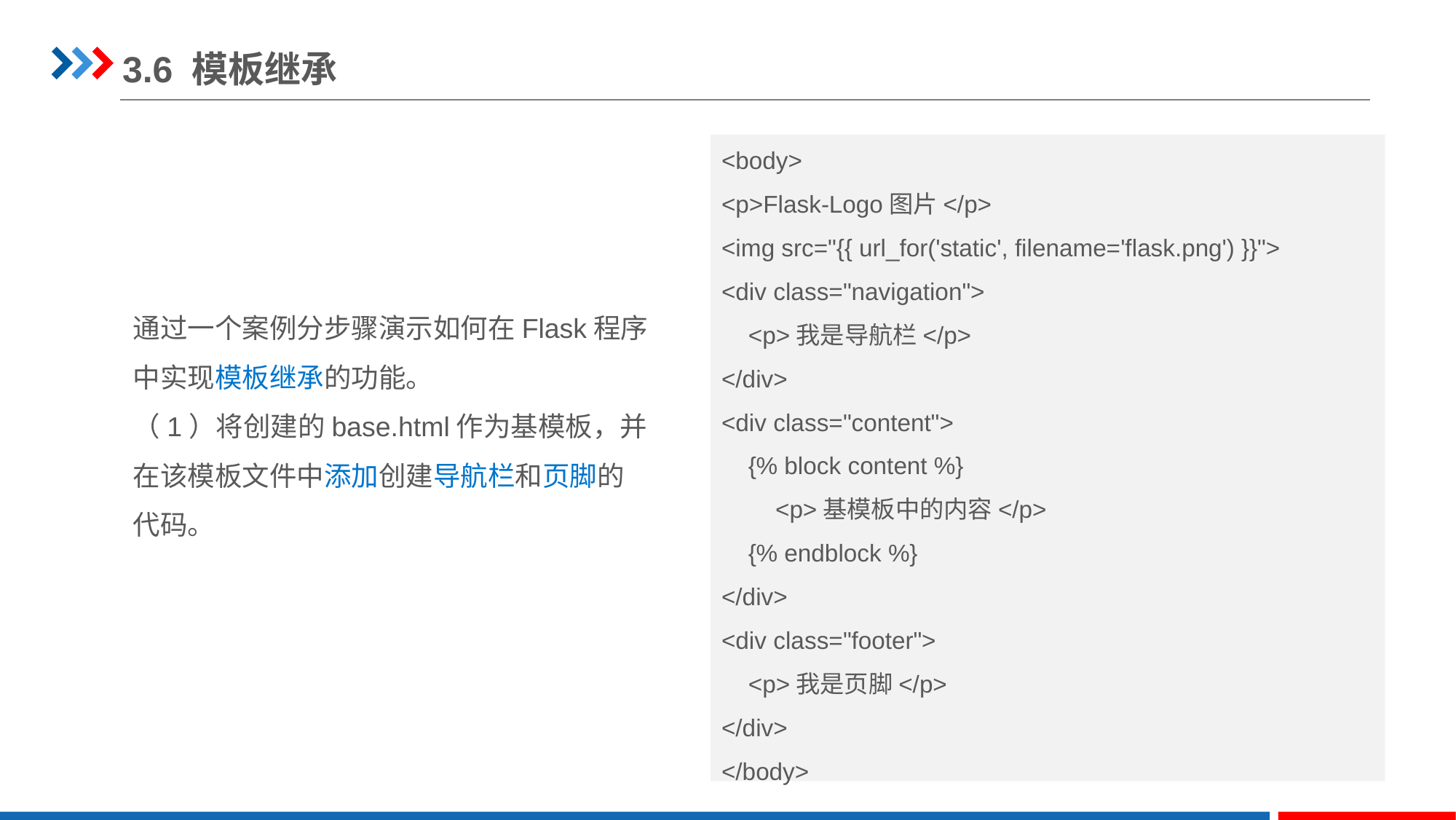

3.6 模板继承
<body>
<p>Flask-Logo图片</p>
<img src="{{ url_for('static', filename='flask.png') }}">
<div class="navigation">
    <p>我是导航栏</p>
</div>
<div class="content">
    {% block content %}
        <p>基模板中的内容</p>
    {% endblock %}
</div>
<div class="footer">
    <p>我是页脚</p>
</div>
</body>
通过一个案例分步骤演示如何在Flask程序中实现模板继承的功能。
（1）将创建的base.html作为基模板，并在该模板文件中添加创建导航栏和页脚的代码。